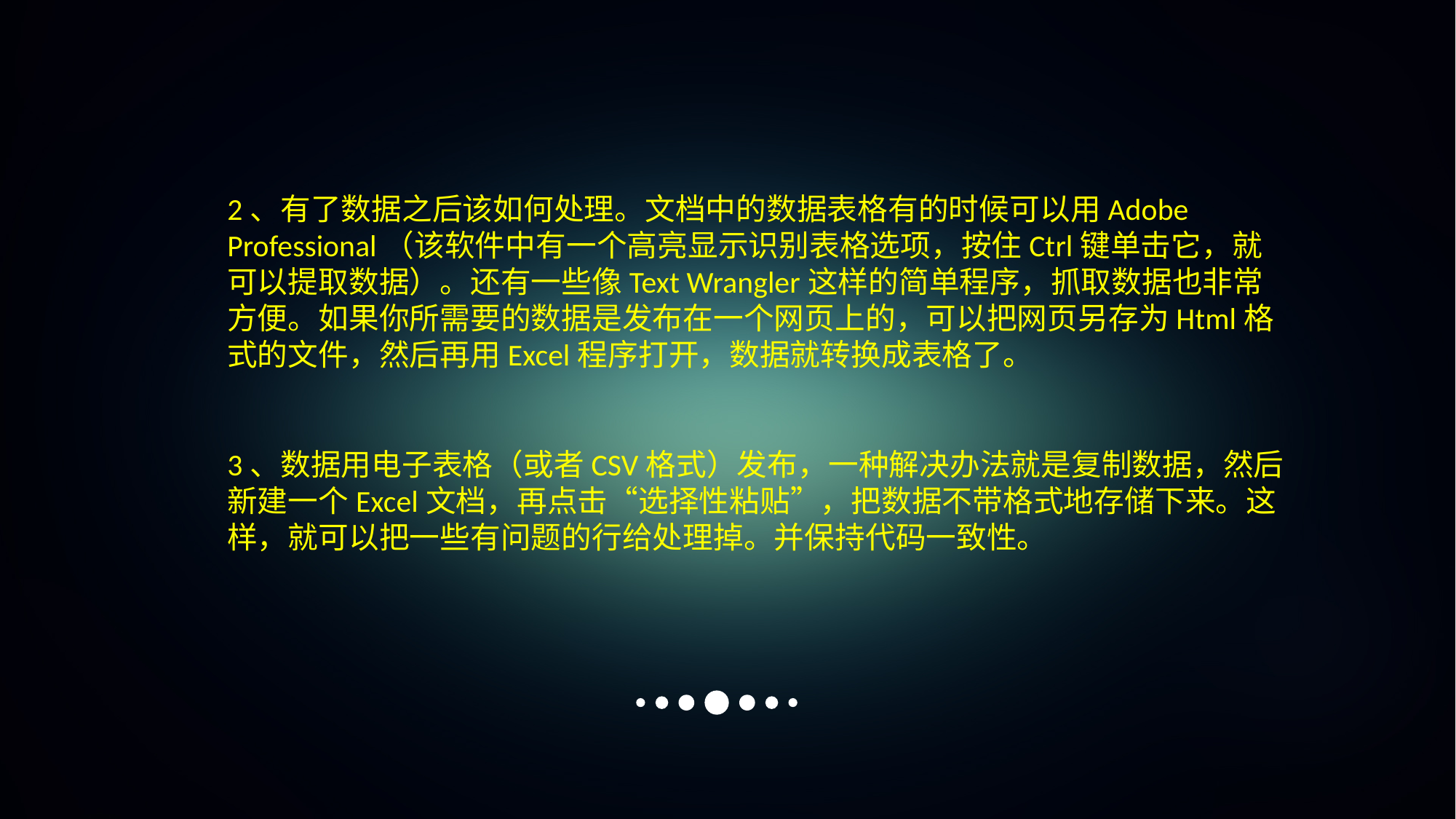

2、有了数据之后该如何处理。文档中的数据表格有的时候可以用Adobe Professional（该软件中有一个高亮显示识别表格选项，按住Ctrl键单击它，就可以提取数据）。还有一些像Text Wrangler这样的简单程序，抓取数据也非常方便。如果你所需要的数据是发布在一个网页上的，可以把网页另存为Html格式的文件，然后再用Excel程序打开，数据就转换成表格了。

3、数据用电子表格（或者CSV格式）发布，一种解决办法就是复制数据，然后新建一个Excel文档，再点击“选择性粘贴”，把数据不带格式地存储下来。这样，就可以把一些有问题的行给处理掉。并保持代码一致性。